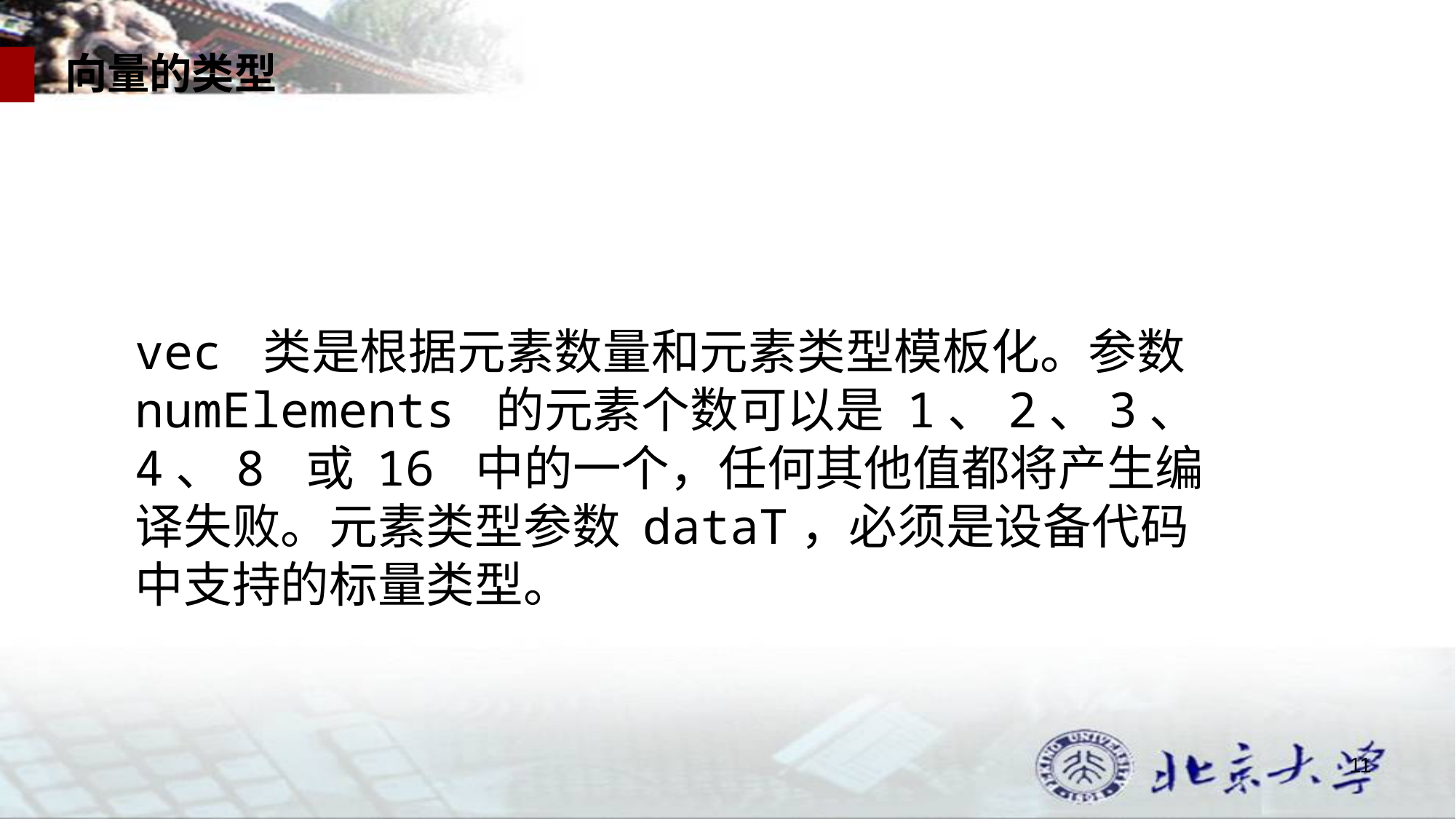

向量的类型

vec 类是根据元素数量和元素类型模板化。参数 numElements 的元素个数可以是 1、2、3、4、8 或 16 中的一个，任何其他值都将产生编译失败。元素类型参数 dataT，必须是设备代码中支持的标量类型。
11